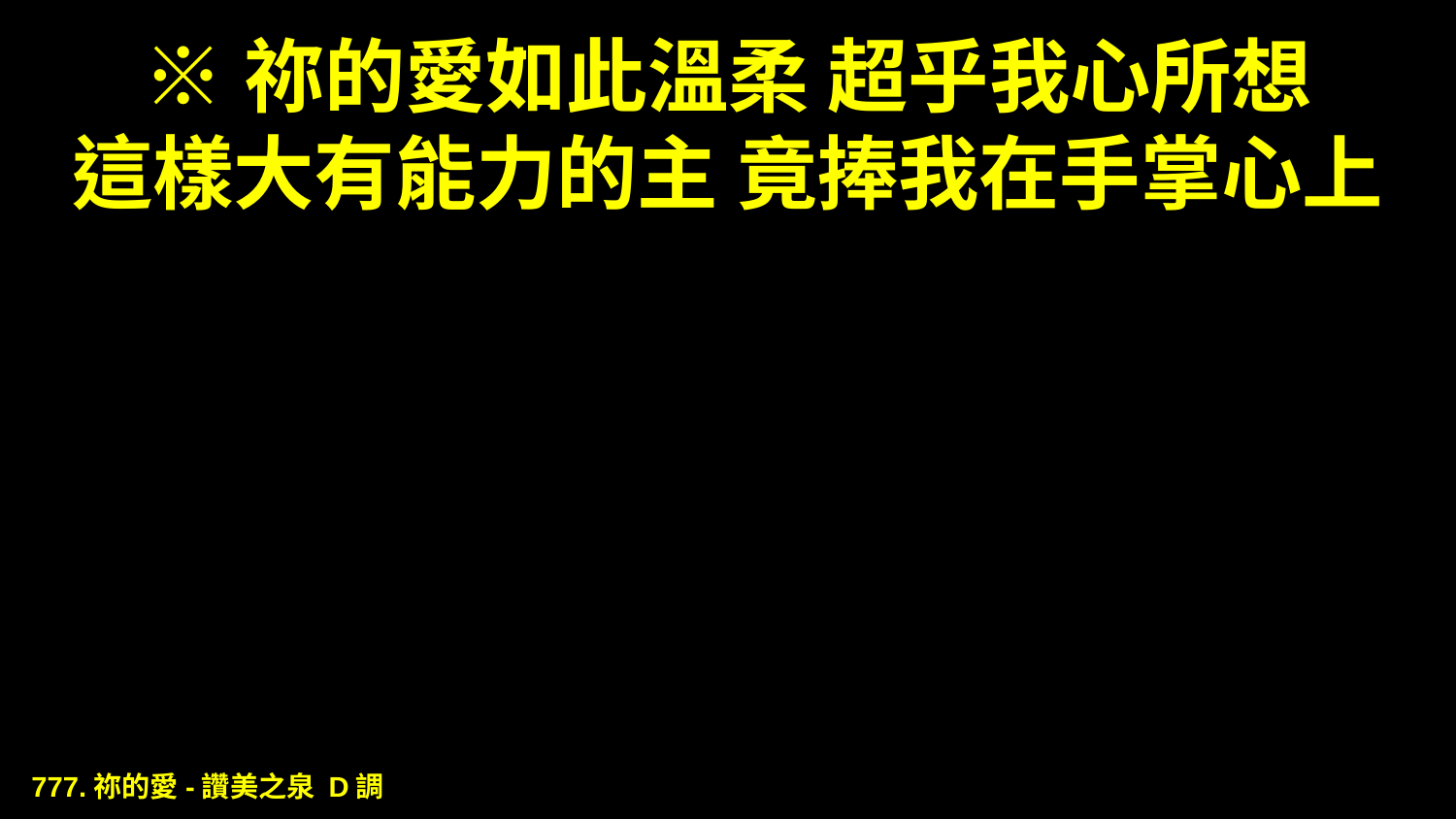

# ※祢的愛如此溫柔 超乎我心所想 這樣大有能力的主 竟捧我在手掌心上
777.祢的愛-讚美之泉 D調